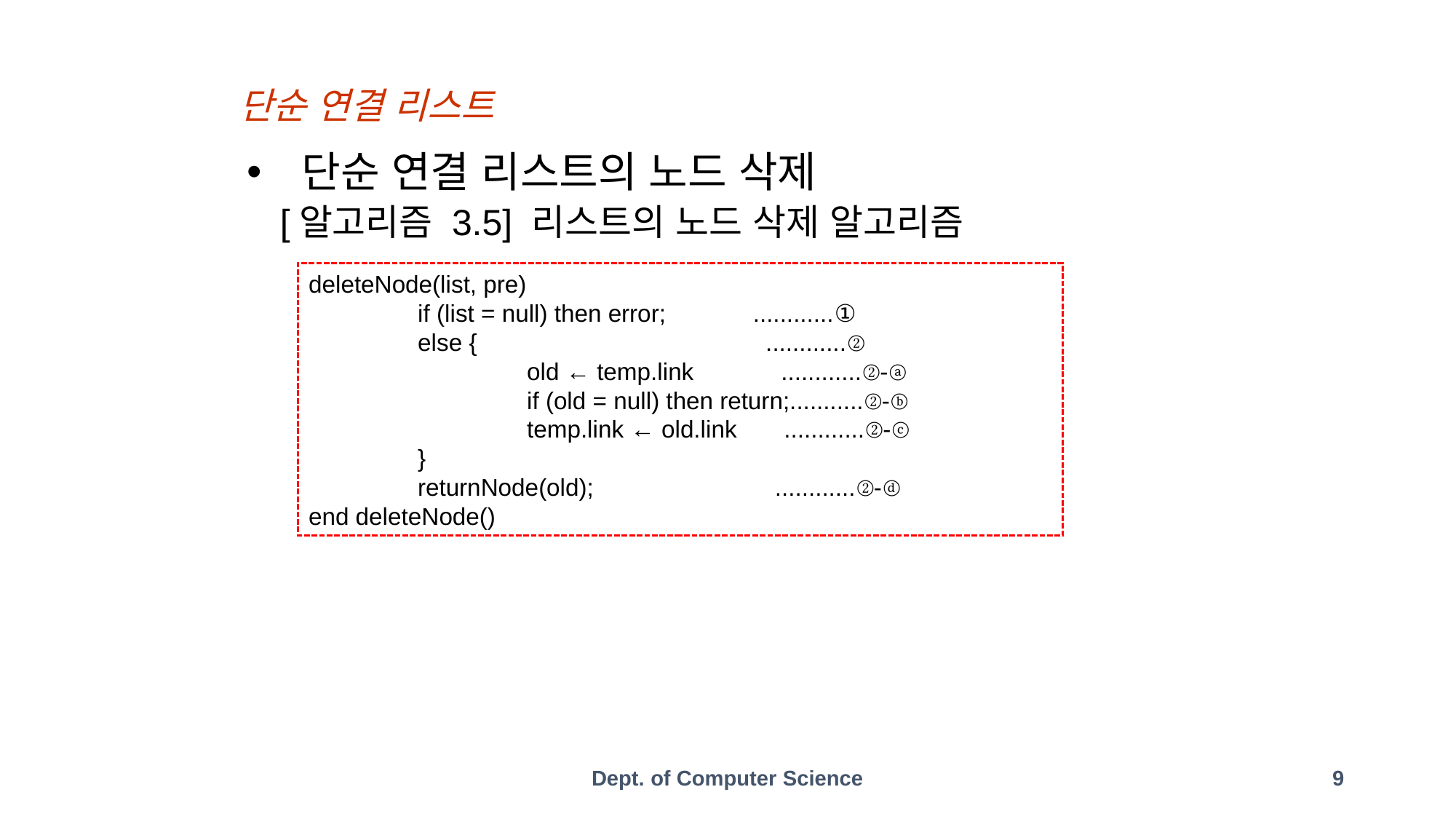

단순 연결 리스트
단순 연결 리스트의 노드 삭제
[알고리즘 3.5] 리스트의 노드 삭제 알고리즘
deleteNode(list, pre)
	if (list = null) then error;             ............①
	else {                                           ............②
		old ← temp.link             ............②-ⓐ
		if (old = null) then return;...........②-ⓑ
		temp.link ← old.link       ............②-ⓒ
	}
	returnNode(old);                           ............②-ⓓ
end deleteNode()
Dept. of Computer Science
9